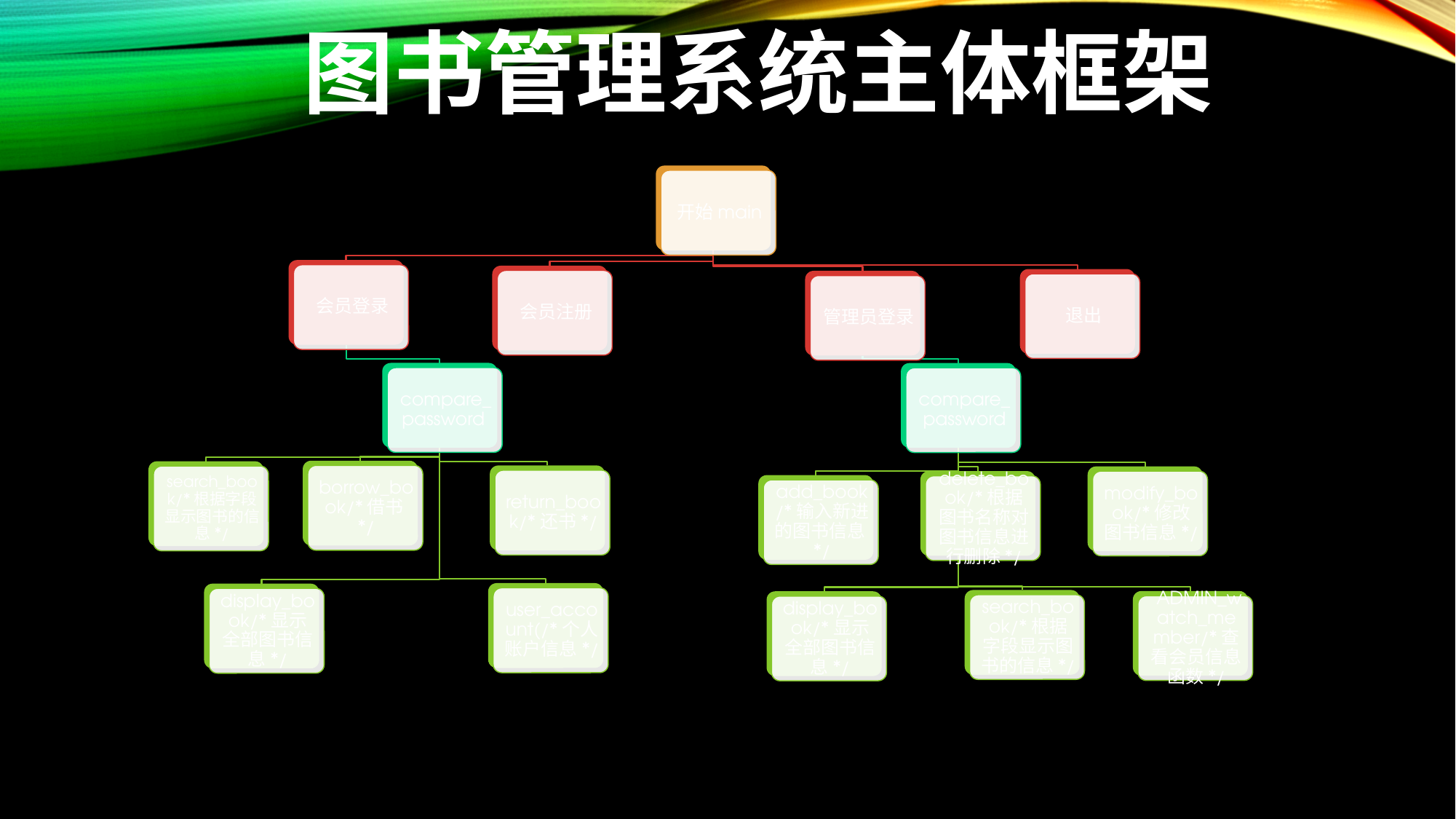

# 图书管理系统主体框架
开始main
会员登录
compare_password
search_book/*根据字段显示图书的信息*/
borrow_book/*借书*/
display_book/*显示全部图书信息*/
return_book/*还书*/
user_account(/*个人账户信息*/
会员注册
管理员登录
compare_password
add_book/*输入新进的图书信息*/
delete_book/*根据图书名称对图书信息进行删除*/
modify_book/*修改图书信息*/
display_book/*显示全部图书信息*/
search_book/*根据字段显示图书的信息*/
 ADMIN_watch_member/*查看会员信息函数*/
退出